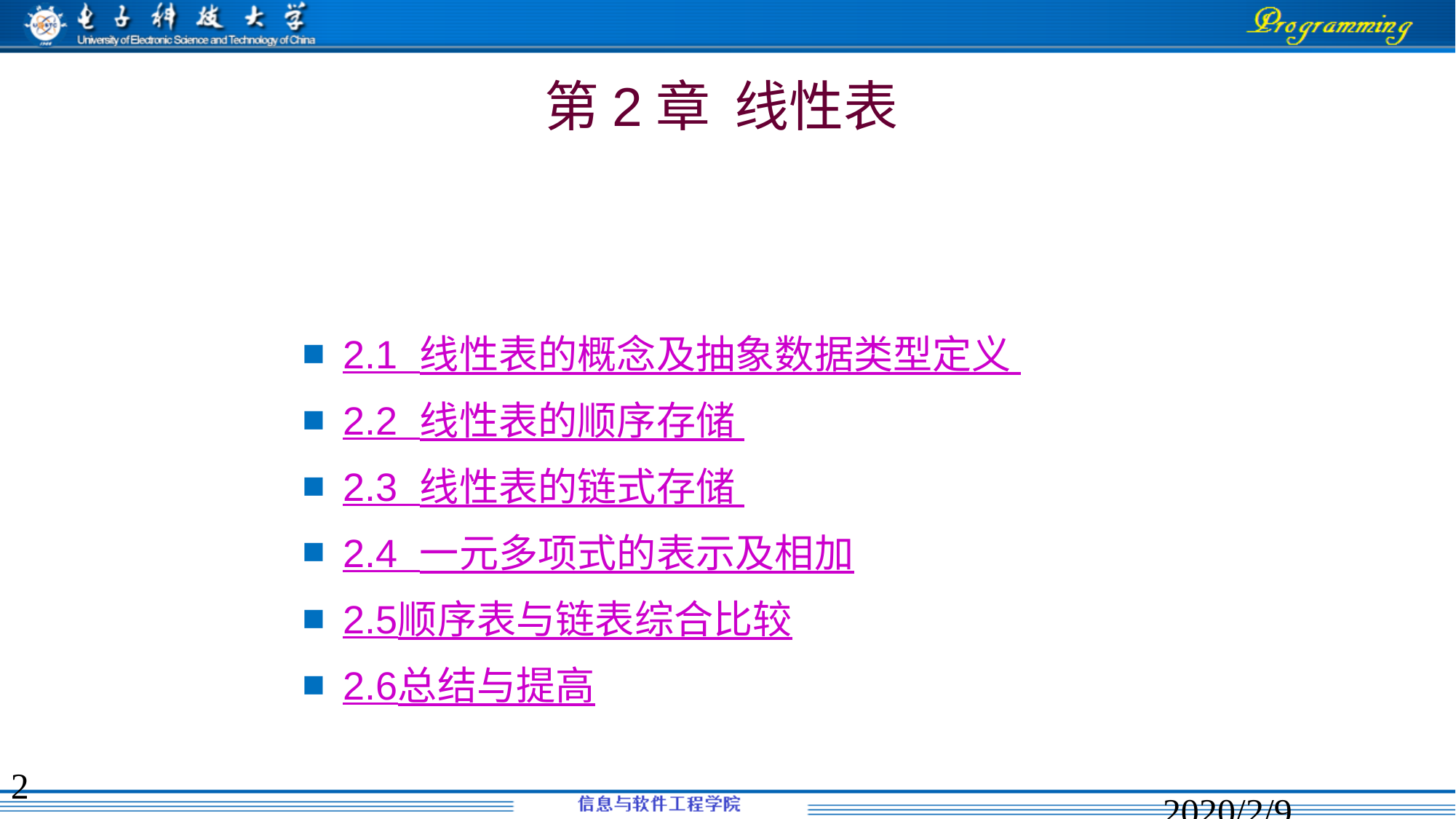

# 第2章  线性表

2.1  线性表的概念及抽象数据类型定义
2.2  线性表的顺序存储
2.3  线性表的链式存储
2.4  一元多项式的表示及相加
2.5顺序表与链表综合比较
2.6总结与提高
2
2020/2/9